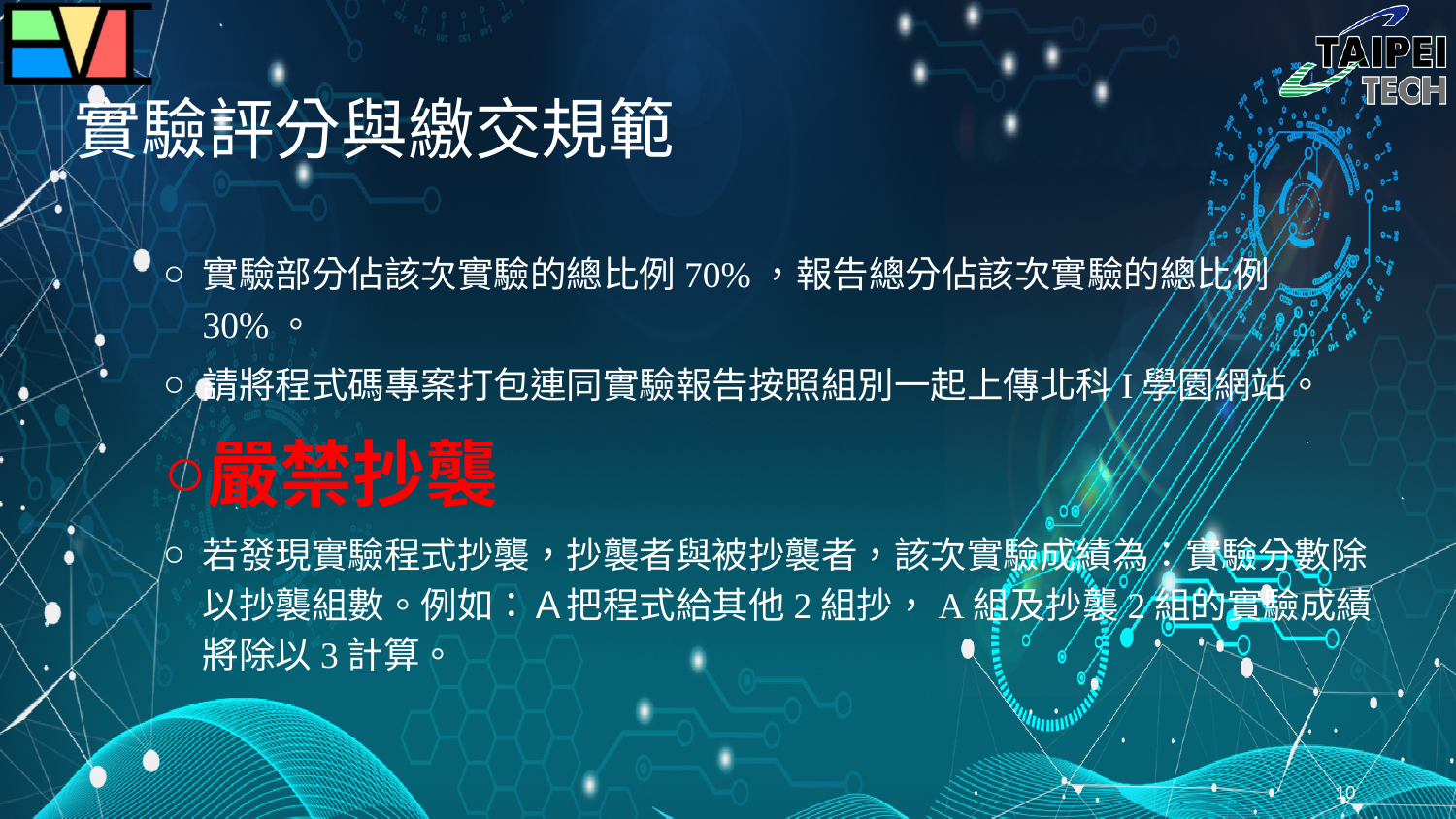

# 實驗評分與繳交規範

實驗部分佔該次實驗的總比例70%，報告總分佔該次實驗的總比例30%。
請將程式碼專案打包連同實驗報告按照組別一起上傳北科I學園網站。
嚴禁抄襲
若發現實驗程式抄襲，抄襲者與被抄襲者，該次實驗成績為：實驗分數除以抄襲組數。例如：Ａ把程式給其他2組抄，A組及抄襲2組的實驗成績將除以3計算。
10